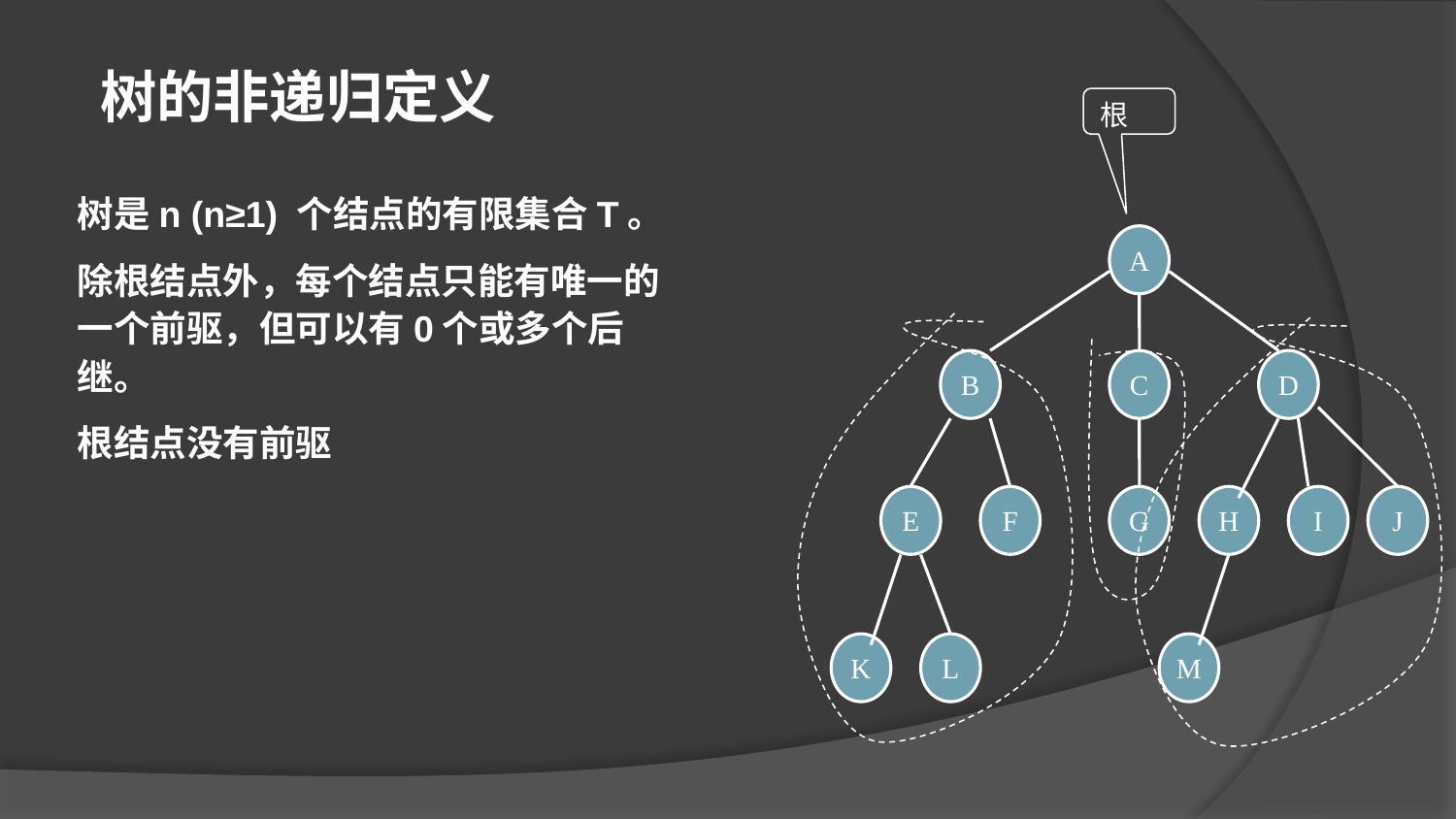

树的非递归定义
根
树是n (n≥1) 个结点的有限集合T。
除根结点外，每个结点只能有唯一的一个前驱，但可以有0个或多个后继。
根结点没有前驱
A

B
C
D

E
F
G
H
I
J

K
L
M